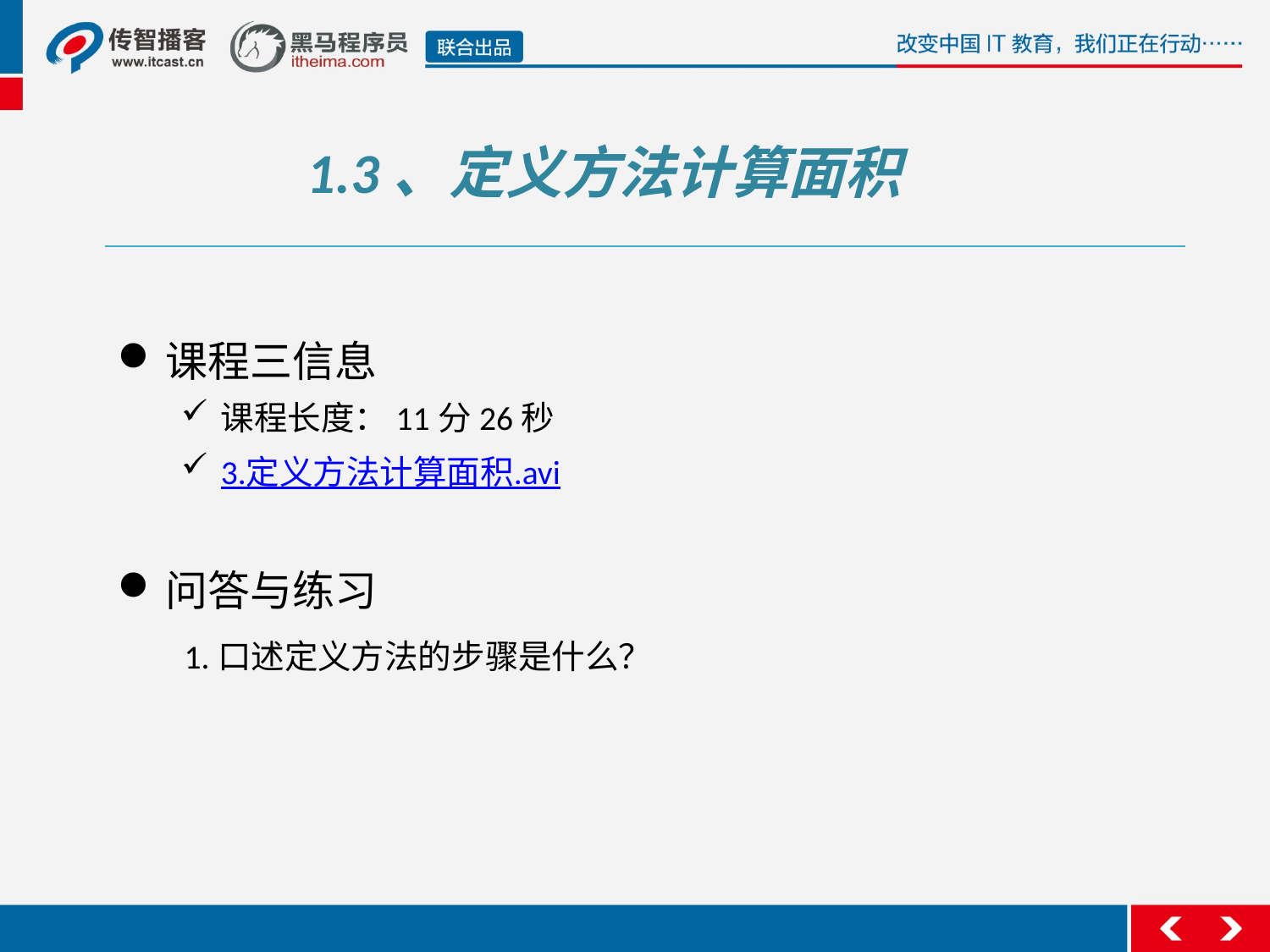

1.3、定义方法计算面积

课程三信息
课程长度：11分26秒
3.定义方法计算面积.avi

问答与练习
       1.口述定义方法的步骤是什么？